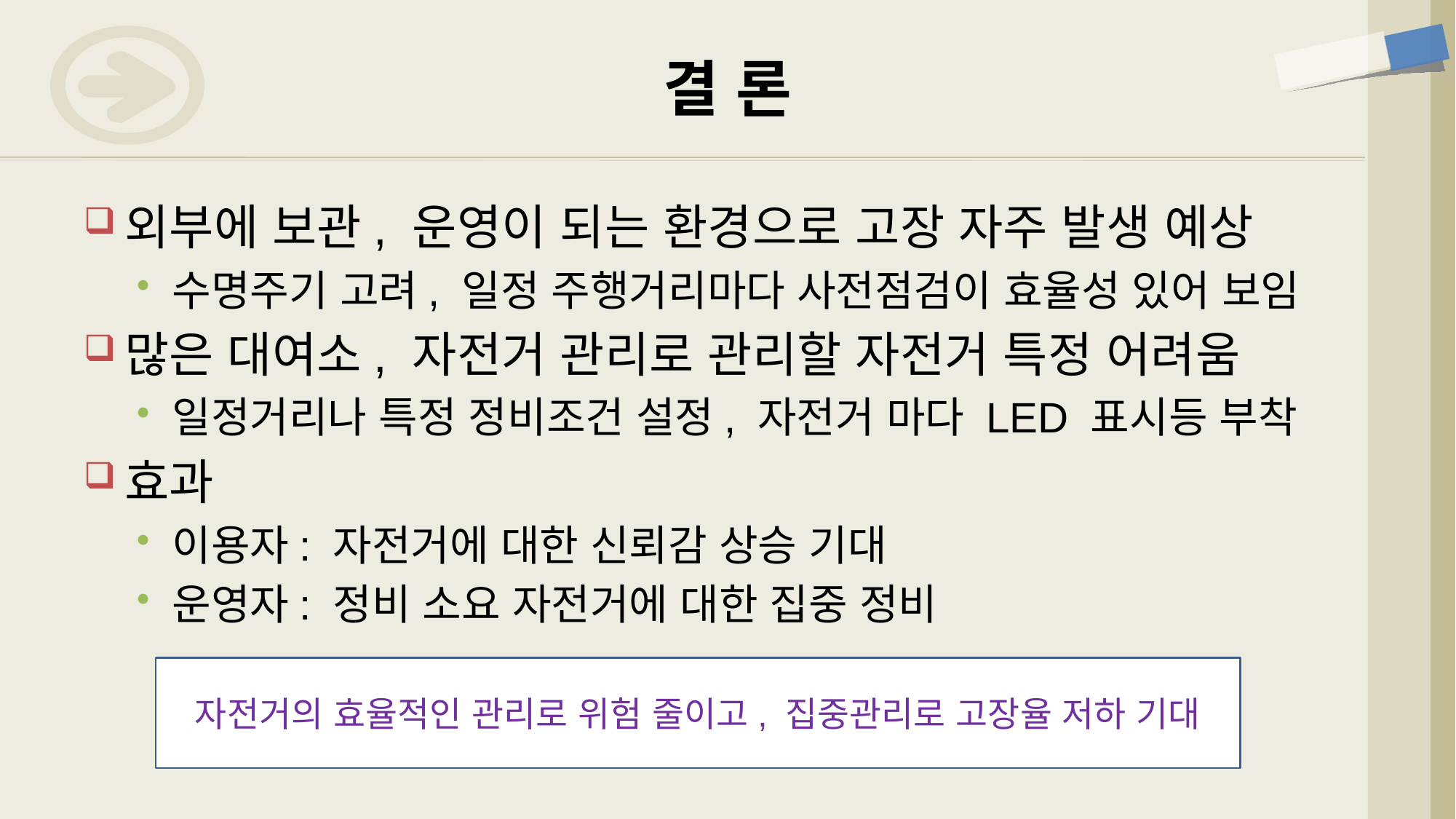

# 결 론
외부에 보관, 운영이 되는 환경으로 고장 자주 발생 예상
수명주기 고려, 일정 주행거리마다 사전점검이 효율성 있어 보임
많은 대여소, 자전거 관리로 관리할 자전거 특정 어려움
일정거리나 특정 정비조건 설정, 자전거 마다 LED 표시등 부착
효과
이용자: 자전거에 대한 신뢰감 상승 기대
운영자: 정비 소요 자전거에 대한 집중 정비
자전거의 효율적인 관리로 위험 줄이고, 집중관리로 고장율 저하 기대